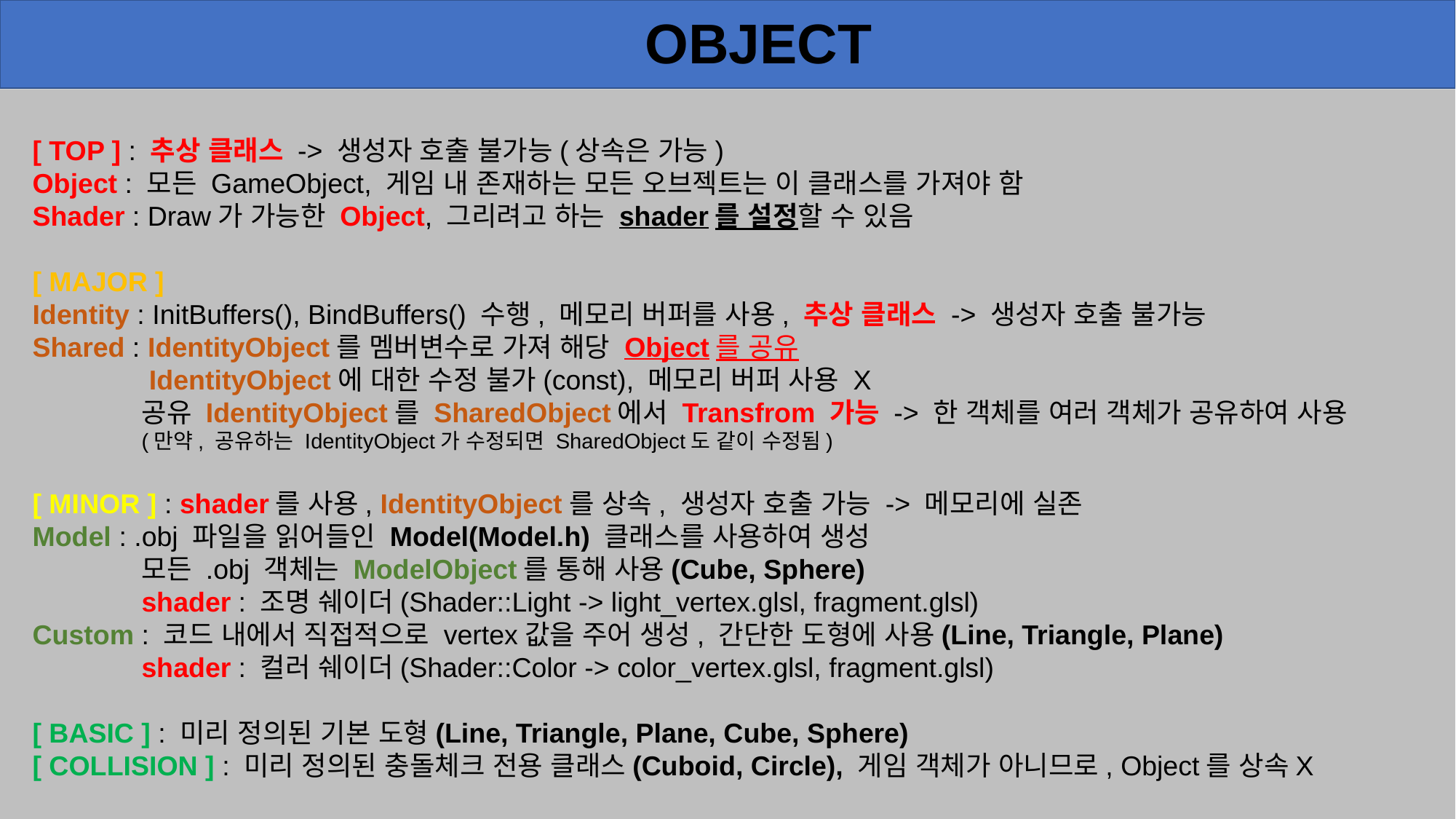

# OBJECT

[ TOP ] : 추상 클래스 -> 생성자 호출 불가능(상속은 가능)
Object : 모든 GameObject, 게임 내 존재하는 모든 오브젝트는 이 클래스를 가져야 함
Shader : Draw가 가능한 Object, 그리려고 하는 shader를 설정할 수 있음

[ MAJOR ]
Identity : InitBuffers(), BindBuffers() 수행, 메모리 버퍼를 사용, 추상 클래스 -> 생성자 호출 불가능
Shared : IdentityObject를 멤버변수로 가져 해당 Object를 공유
	 IdentityObject에 대한 수정 불가(const), 메모리 버퍼 사용 X
	공유 IdentityObject를 SharedObject에서 Transfrom 가능 -> 한 객체를 여러 객체가 공유하여 사용
	(만약, 공유하는 IdentityObject가 수정되면 SharedObject도 같이 수정됨)

[ MINOR ] : shader를 사용, IdentityObject를 상속, 생성자 호출 가능 -> 메모리에 실존
Model : .obj 파일을 읽어들인 Model(Model.h) 클래스를 사용하여 생성
	모든 .obj 객체는 ModelObject를 통해 사용(Cube, Sphere)
	shader : 조명 쉐이더(Shader::Light -> light_vertex.glsl, fragment.glsl)
Custom : 코드 내에서 직접적으로 vertex값을 주어 생성, 간단한 도형에 사용(Line, Triangle, Plane)
	shader : 컬러 쉐이더(Shader::Color -> color_vertex.glsl, fragment.glsl)

[ BASIC ] : 미리 정의된 기본 도형(Line, Triangle, Plane, Cube, Sphere)
[ COLLISION ] : 미리 정의된 충돌체크 전용 클래스(Cuboid, Circle), 게임 객체가 아니므로, Object를 상속X